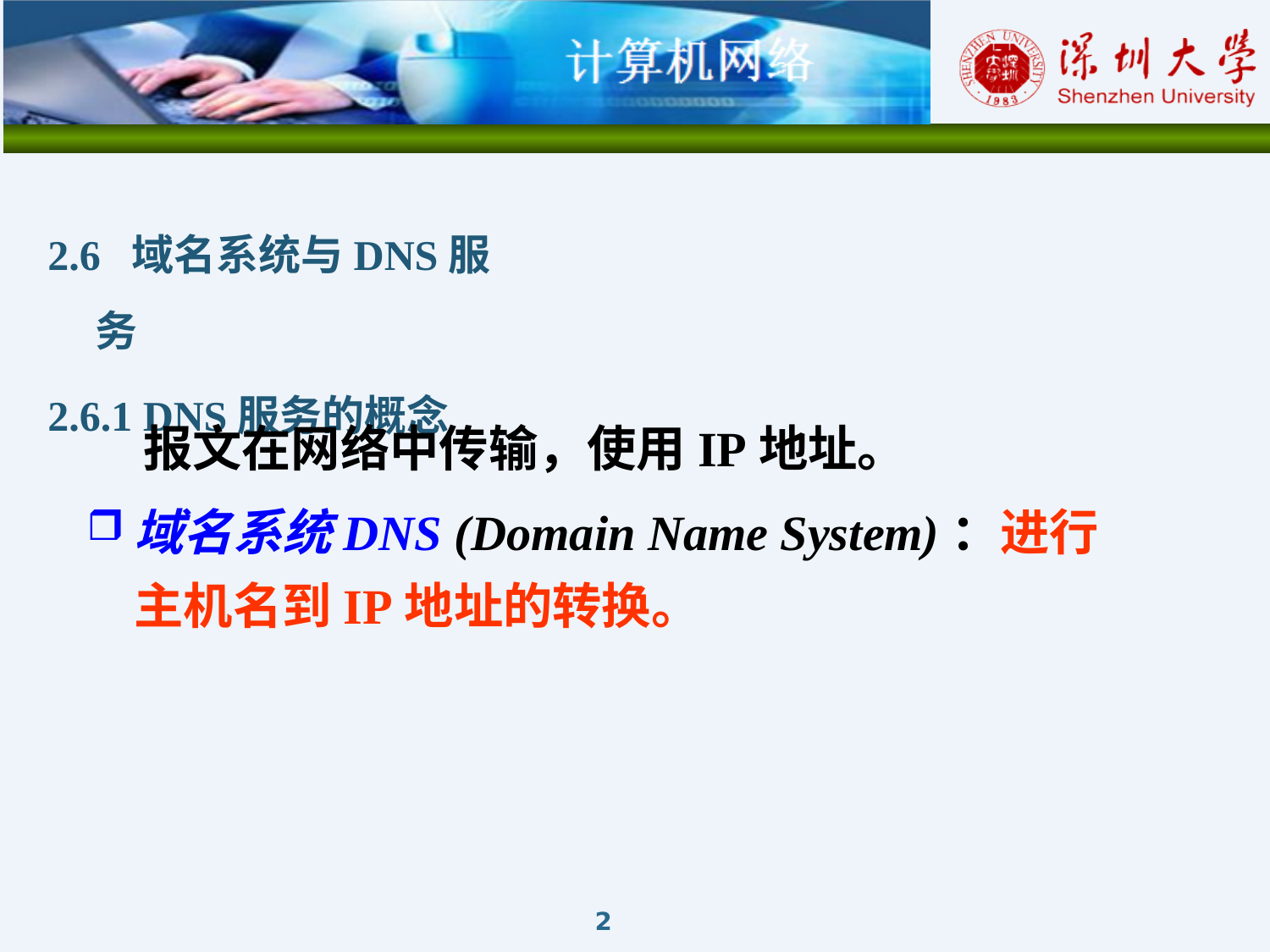

2.6  域名系统与DNS服务
2.6.1 DNS服务的概念

    报文在网络中传输，使用IP地址。
域名系统DNS (Domain Name System)：进行主机名到IP地址的转换。
2